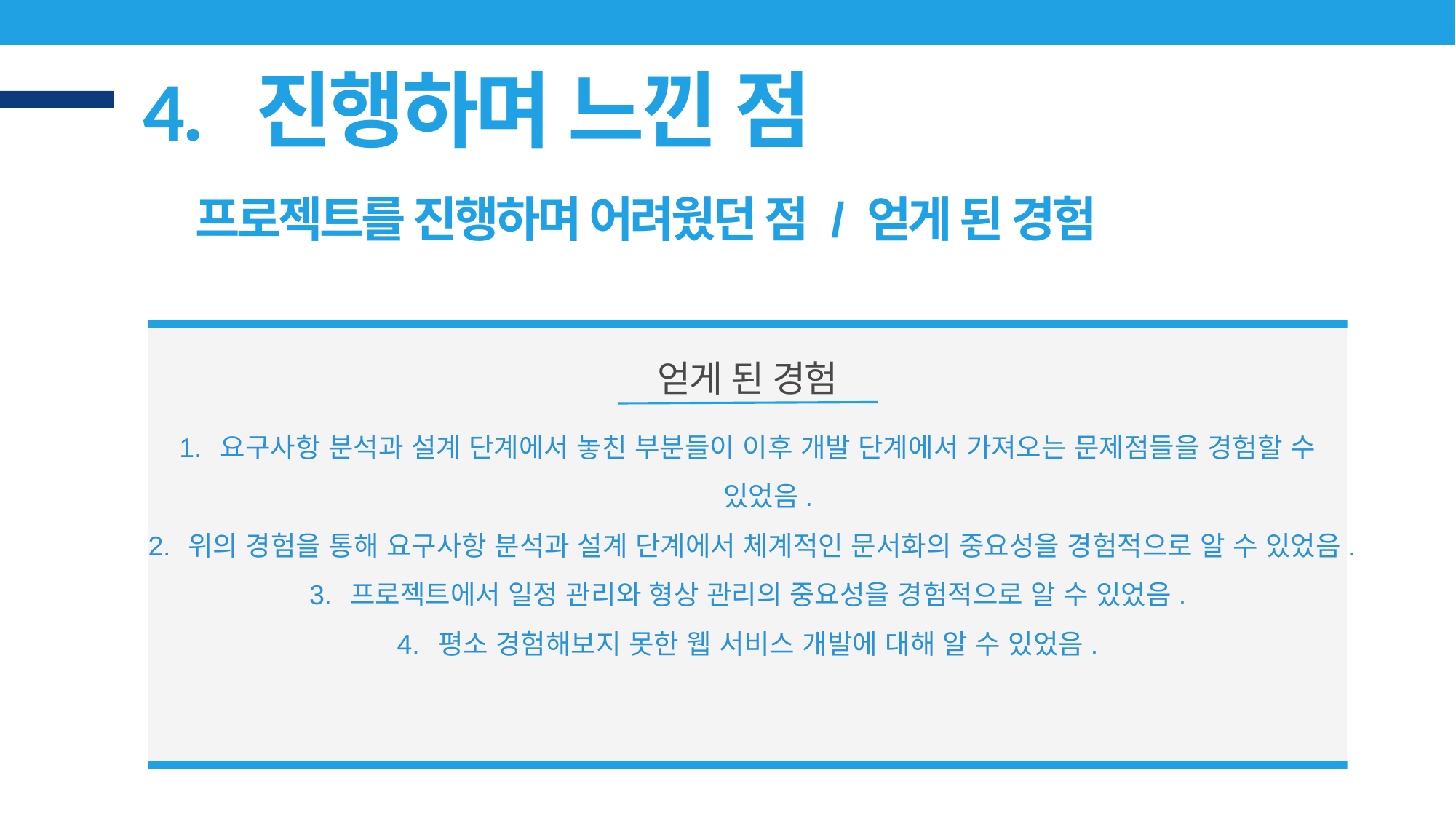

4.  진행하며 느낀 점

프로젝트를 진행하며 어려웠던 점 / 얻게 된 경험

얻게 된 경험

요구사항 분석과 설계 단계에서 놓친 부분들이 이후 개발 단계에서 가져오는 문제점들을 경험할 수 있었음.
위의 경험을 통해 요구사항 분석과 설계 단계에서 체계적인 문서화의 중요성을 경험적으로 알 수 있었음.
프로젝트에서 일정 관리와 형상 관리의 중요성을 경험적으로 알 수 있었음.
평소 경험해보지 못한 웹 서비스 개발에 대해 알 수 있었음.